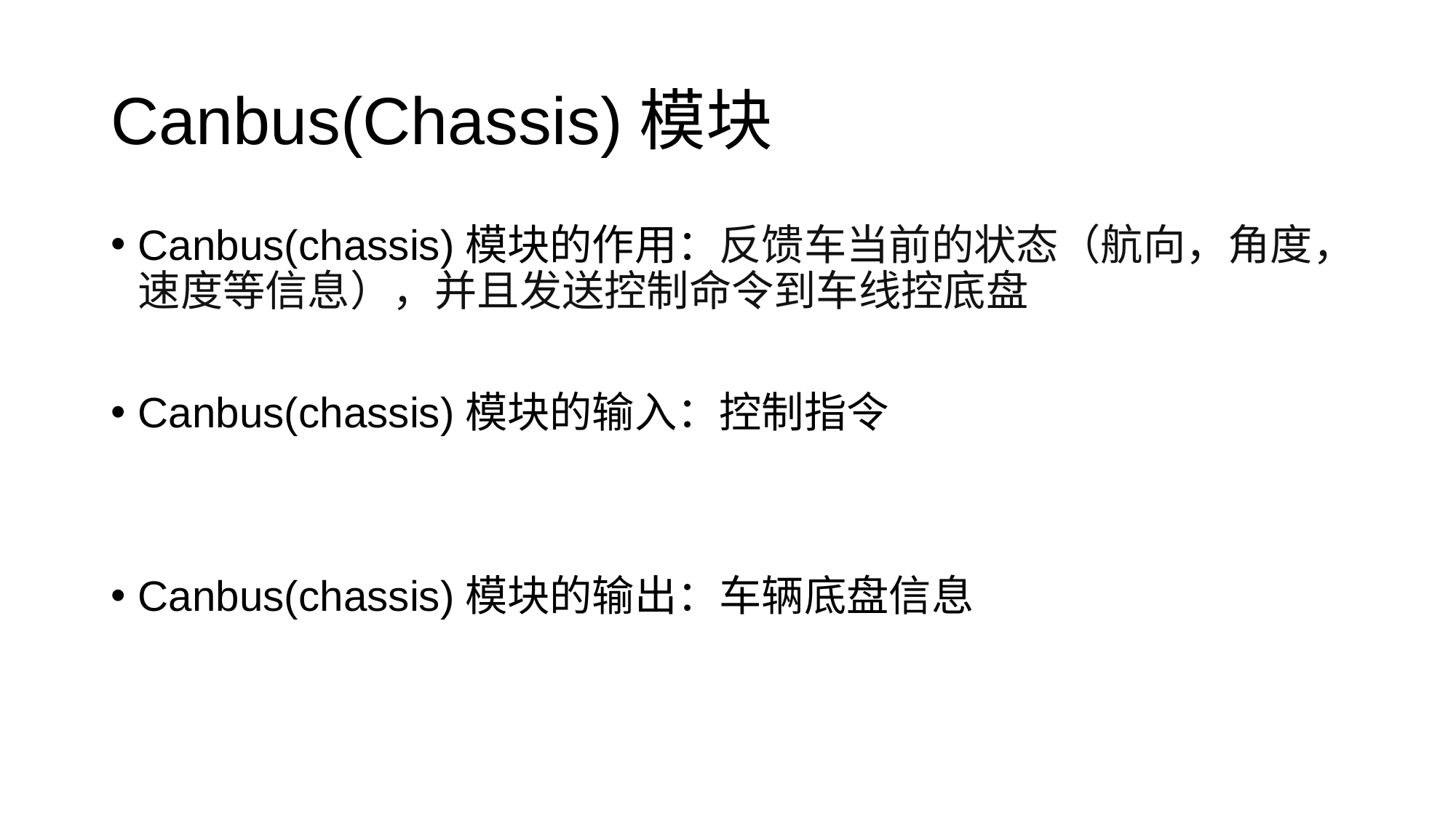

# Canbus(Chassis)模块
Canbus(chassis)模块的作用：反馈车当前的状态（航向，角度，速度等信息），并且发送控制命令到车线控底盘

Canbus(chassis)模块的输入：控制指令

Canbus(chassis)模块的输出：车辆底盘信息